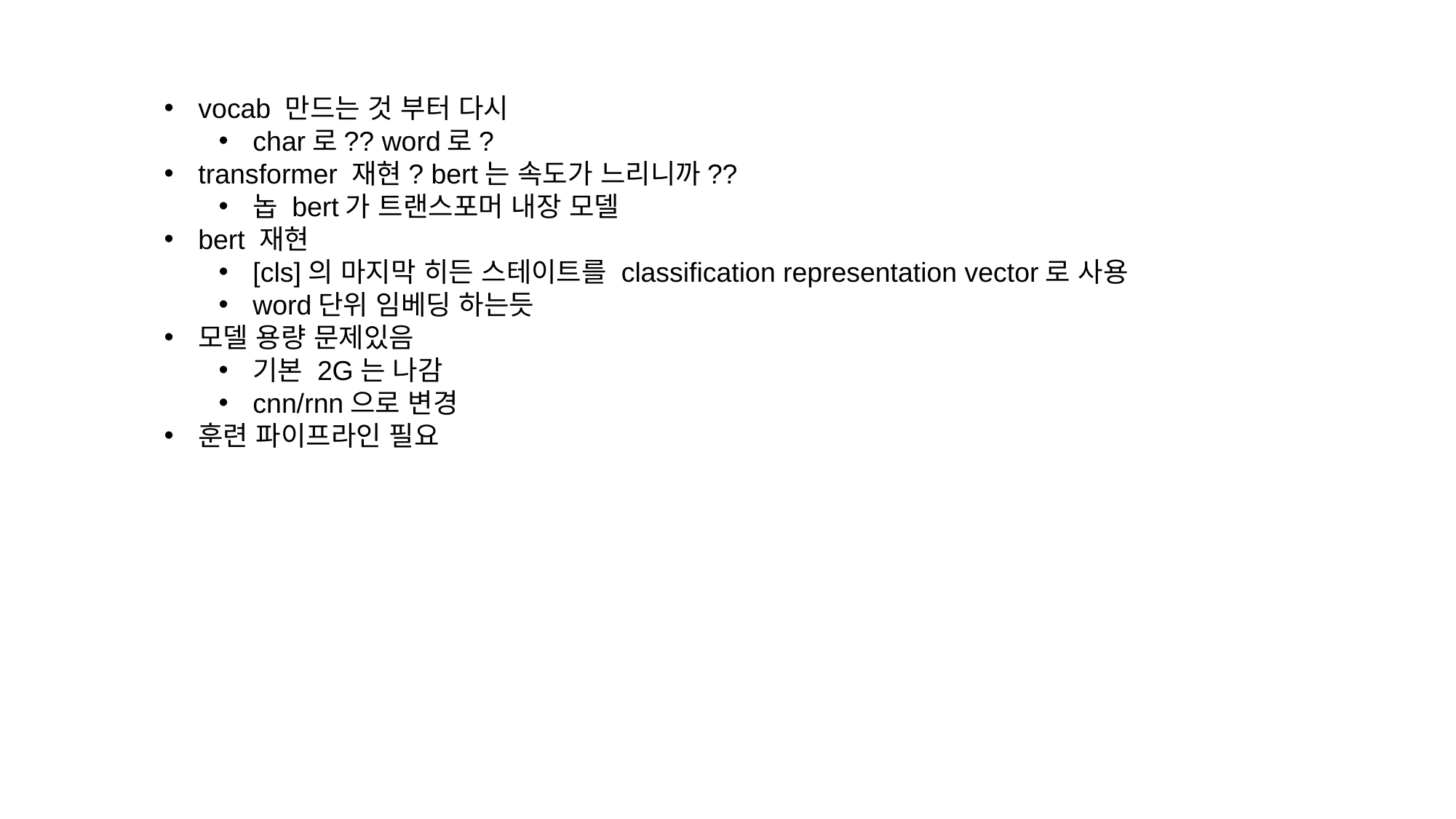

vocab 만드는 것 부터 다시
char로?? word로?
transformer 재현? bert는 속도가 느리니까??
놉 bert가 트랜스포머 내장 모델
bert 재현
[cls]의 마지막 히든 스테이트를 classification representation vector로 사용
word단위 임베딩 하는듯
모델 용량 문제있음
기본 2G는 나감
cnn/rnn으로 변경
훈련 파이프라인 필요